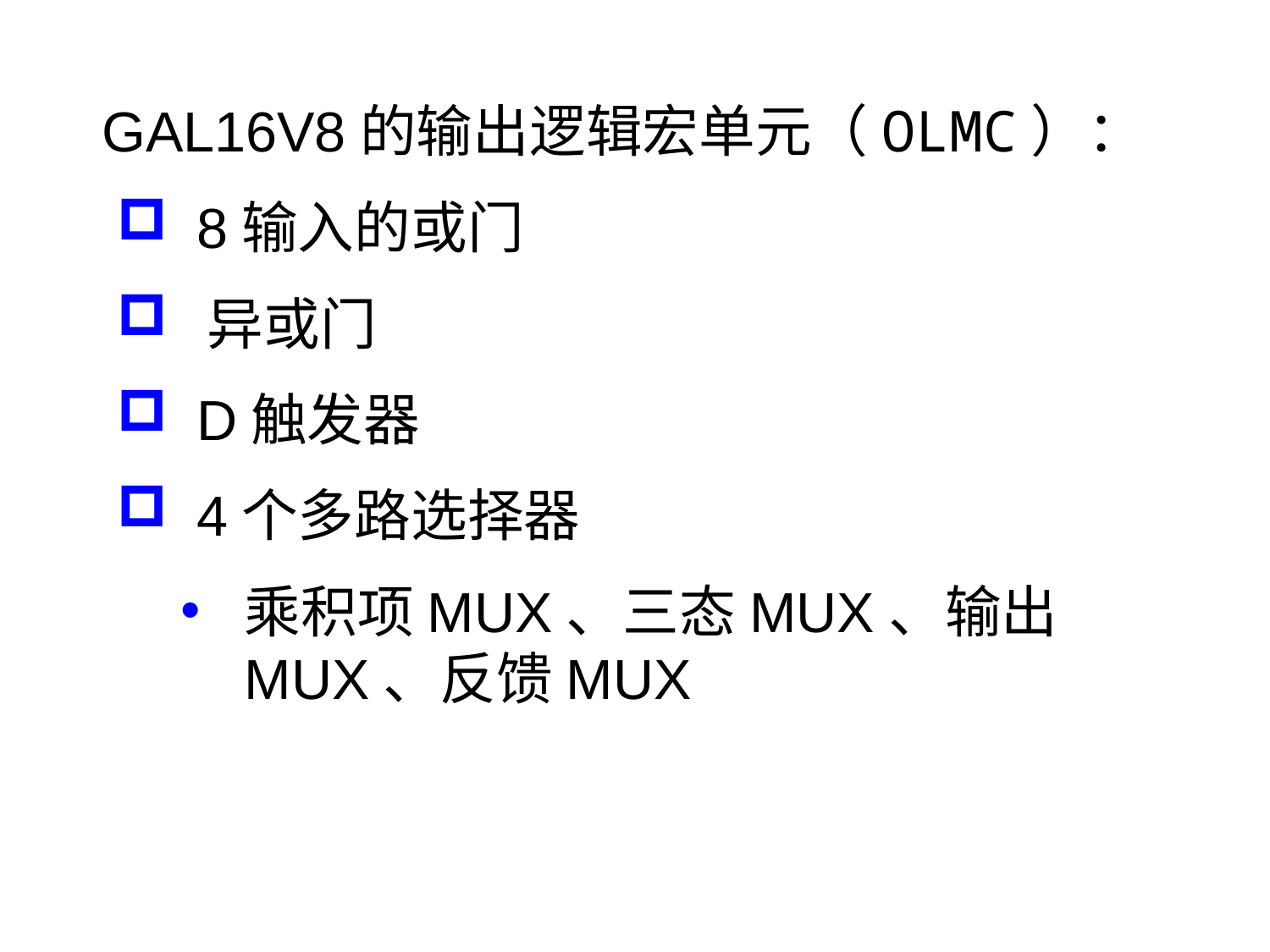

GAL16V8的输出逻辑宏单元（OLMC）：
 8输入的或门
 异或门
 D触发器
 4个多路选择器
乘积项MUX、三态MUX、输出MUX、反馈MUX